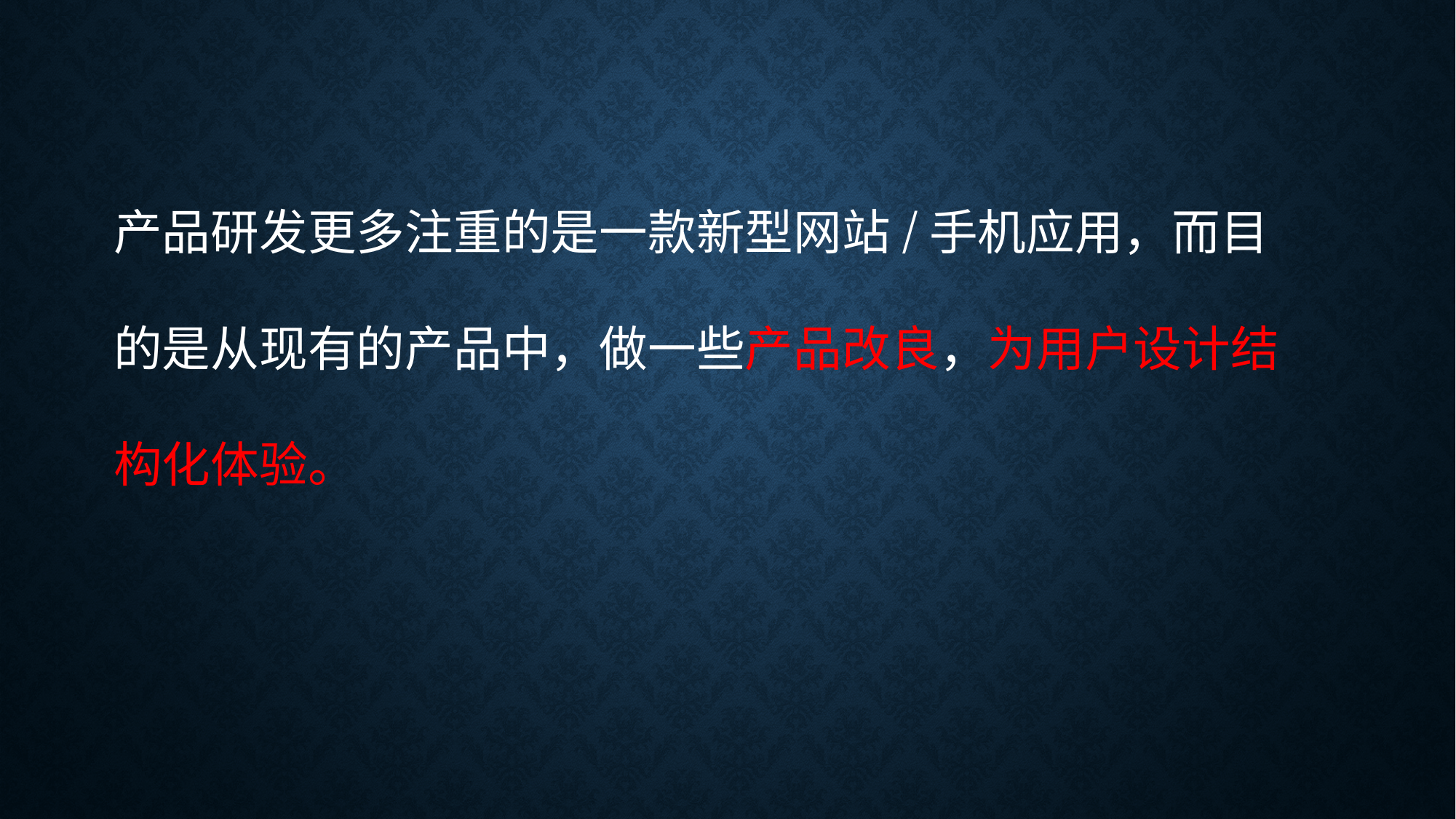

产品研发更多注重的是一款新型网站/手机应用，而目

的是从现有的产品中，做一些产品改良，为用户设计结

构化体验。